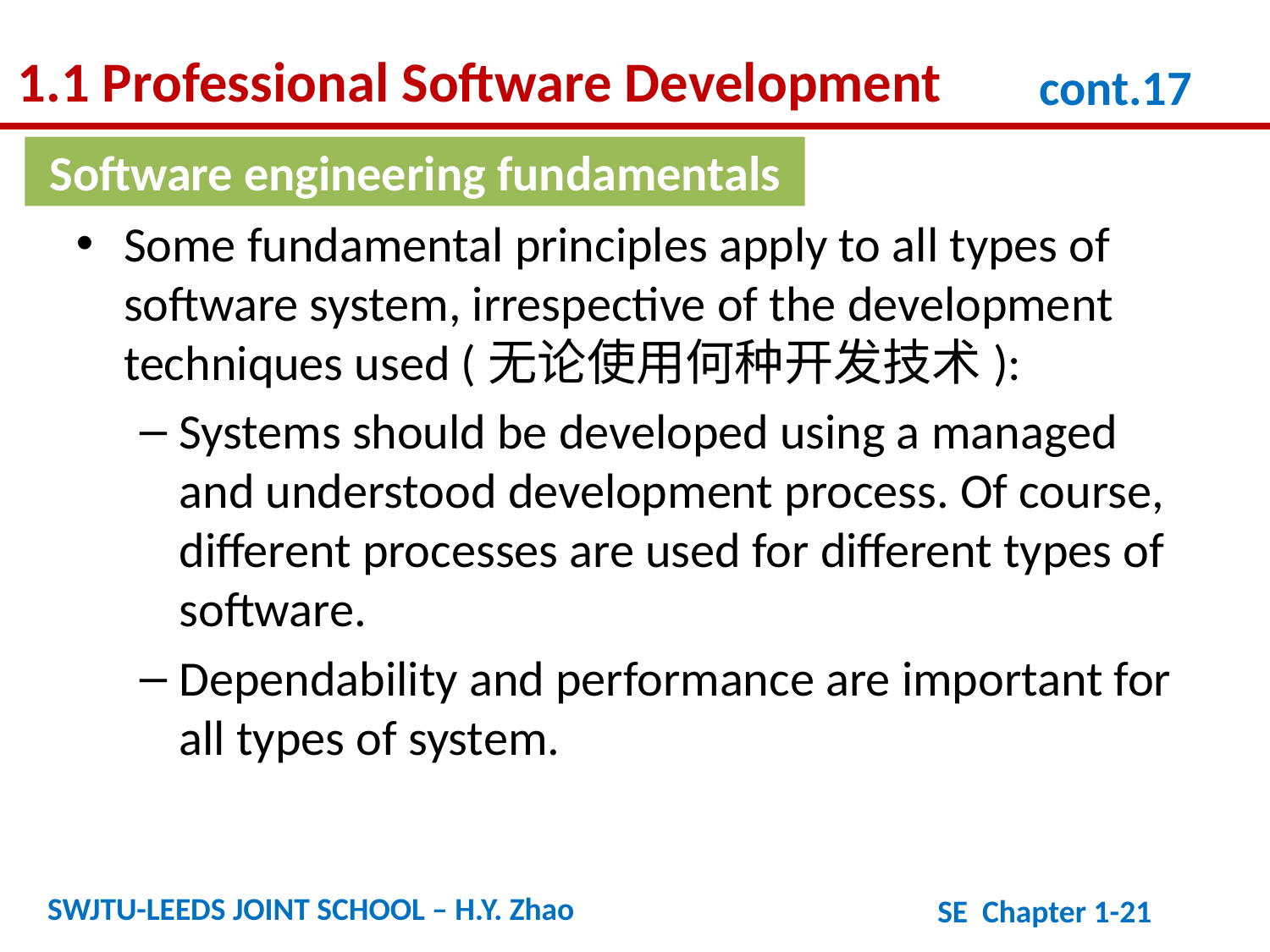

1.1 Professional Software Development
cont.17
Software engineering fundamentals
Some fundamental principles apply to all types of software system, irrespective of the development techniques used (无论使用何种开发技术):
Systems should be developed using a managed and understood development process. Of course, different processes are used for different types of software.
Dependability and performance are important for all types of system.
SWJTU-LEEDS JOINT SCHOOL – H.Y. Zhao
SE  Chapter 1-21